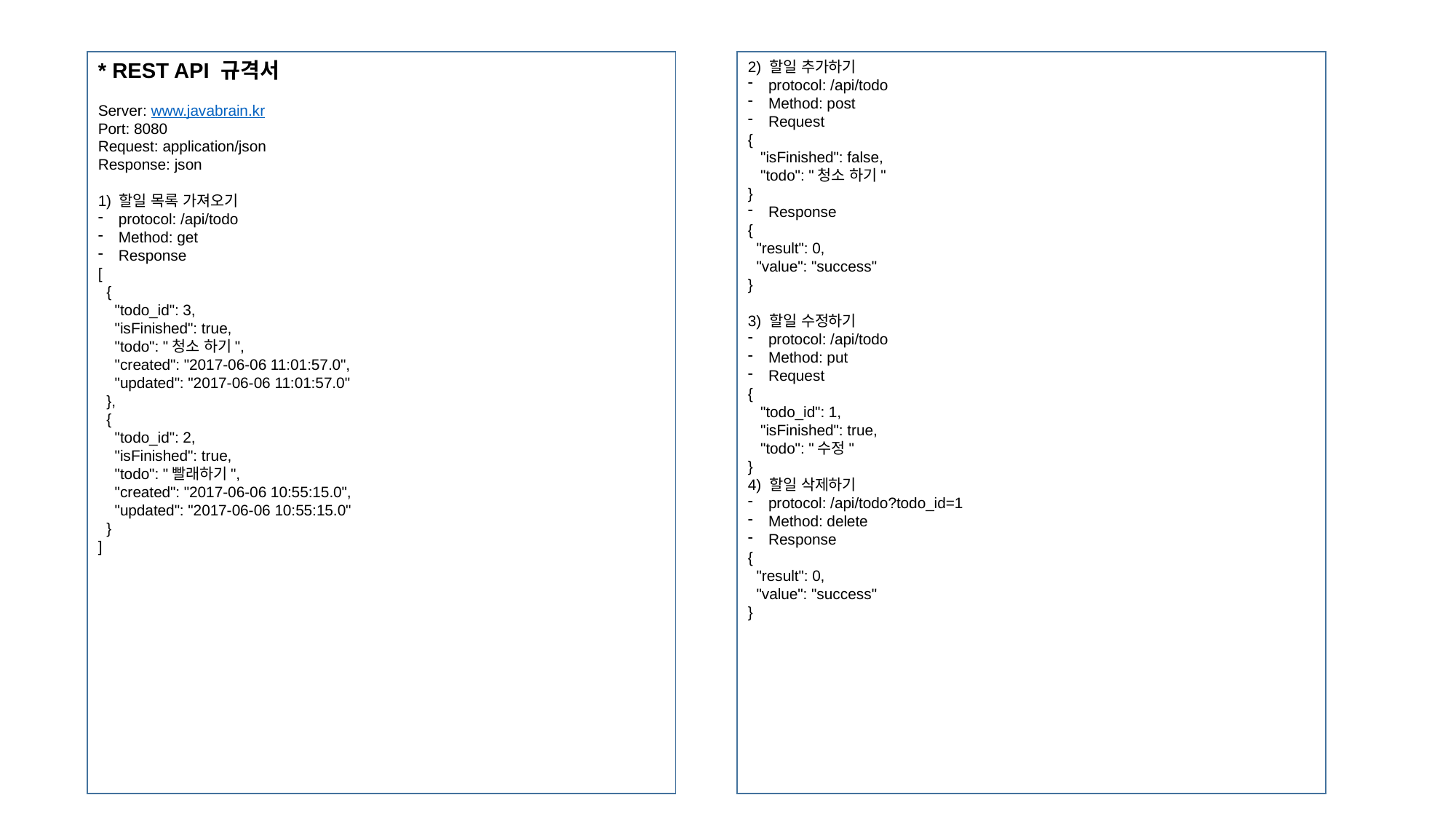

* REST API 규격서

Server: www.javabrain.kr
Port: 8080
Request: application/json
Response: json

1) 할일 목록 가져오기
protocol: /api/todo
Method: get
Response
[
  {
    "todo_id": 3,
    "isFinished": true,
    "todo": "청소 하기",
    "created": "2017-06-06 11:01:57.0",
    "updated": "2017-06-06 11:01:57.0"
  },
  {
    "todo_id": 2,
    "isFinished": true,
    "todo": "빨래하기",
    "created": "2017-06-06 10:55:15.0",
    "updated": "2017-06-06 10:55:15.0"
  }
]

2) 할일 추가하기
protocol: /api/todo
Method: post
Request
{
   "isFinished": false,
   "todo": "청소 하기"
}
Response
{
  "result": 0,
  "value": "success"
}

3) 할일 수정하기
protocol: /api/todo
Method: put
Request
{
   "todo_id": 1,
   "isFinished": true,
   "todo": "수정"
}
4) 할일 삭제하기
protocol: /api/todo?todo_id=1
Method: delete
Response
{
  "result": 0,
  "value": "success"
}